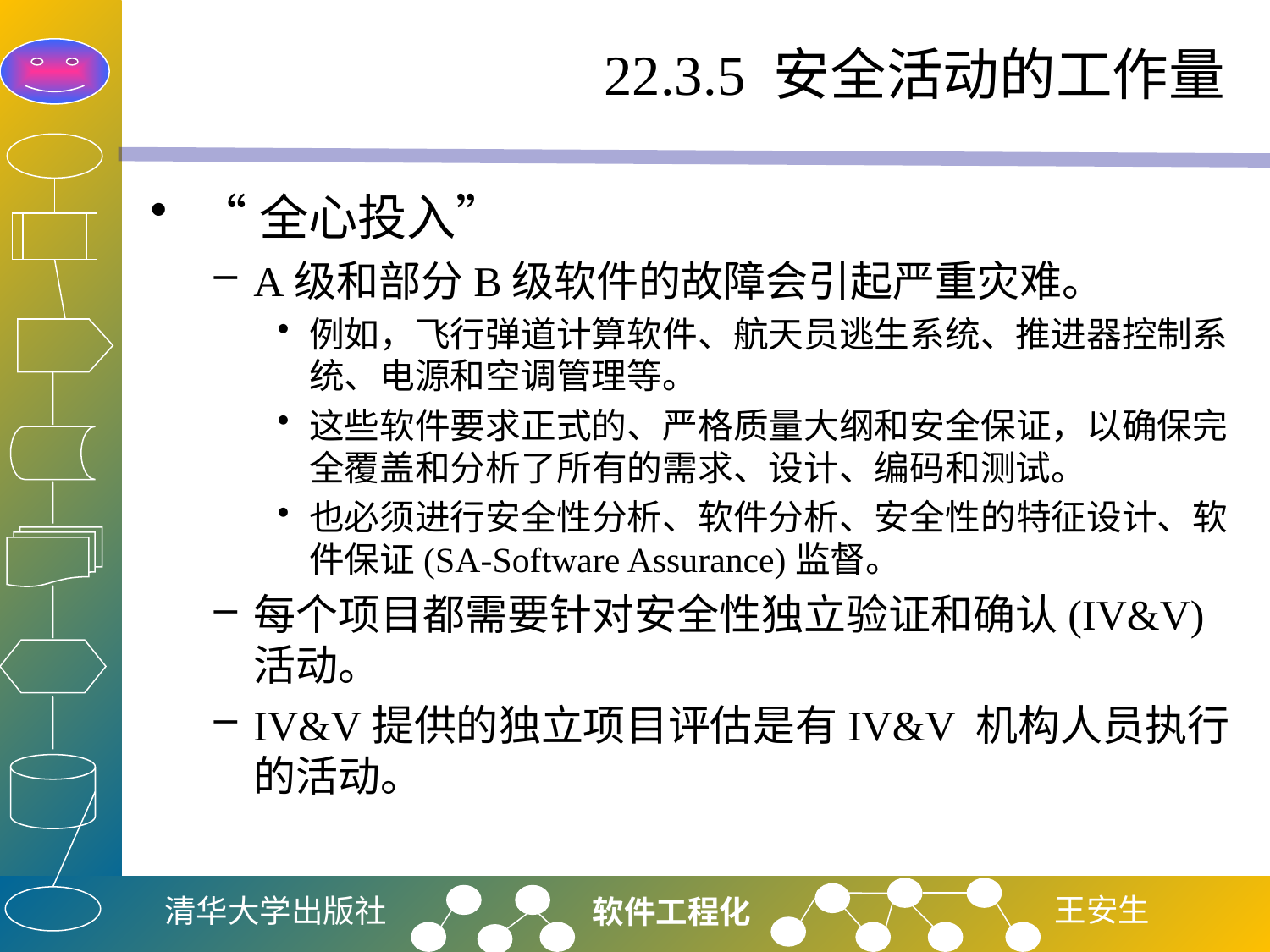

# 22.3.5 安全活动的工作量
“全心投入”
A级和部分B级软件的故障会引起严重灾难。
例如，飞行弹道计算软件、航天员逃生系统、推进器控制系统、电源和空调管理等。
这些软件要求正式的、严格质量大纲和安全保证，以确保完全覆盖和分析了所有的需求、设计、编码和测试。
也必须进行安全性分析、软件分析、安全性的特征设计、软件保证(SA-Software Assurance)监督。
每个项目都需要针对安全性独立验证和确认(IV&V)活动。
IV&V提供的独立项目评估是有IV&V 机构人员执行的活动。